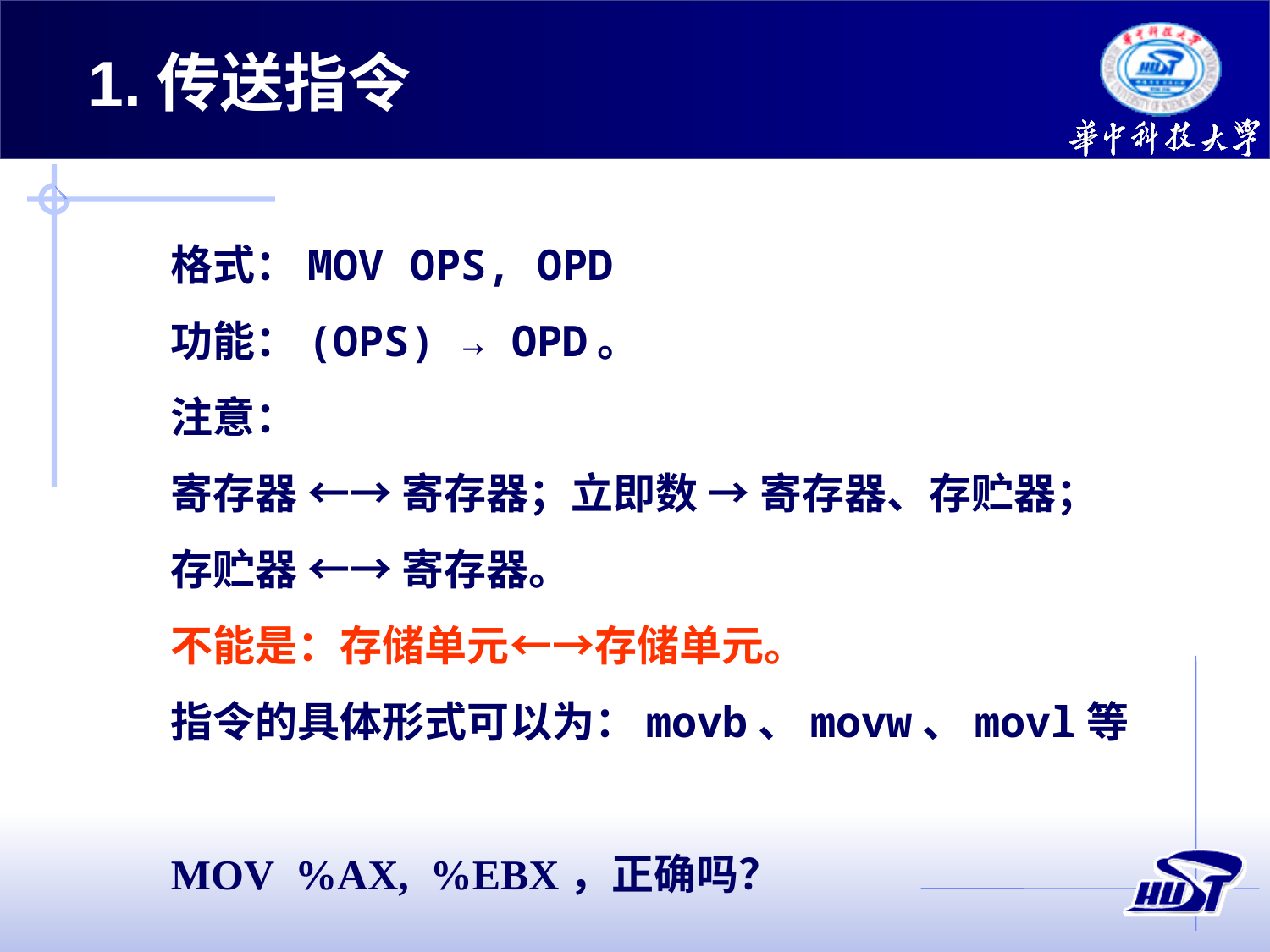

1.传送指令
格式：MOV OPS, OPD
功能：(OPS) → OPD。
注意：
寄存器 ←→ 寄存器；立即数 → 寄存器、存贮器；
存贮器 ←→ 寄存器。
不能是：存储单元←→存储单元。
指令的具体形式可以为：movb、movw、movl等

MOV  %AX,  %EBX，正确吗？